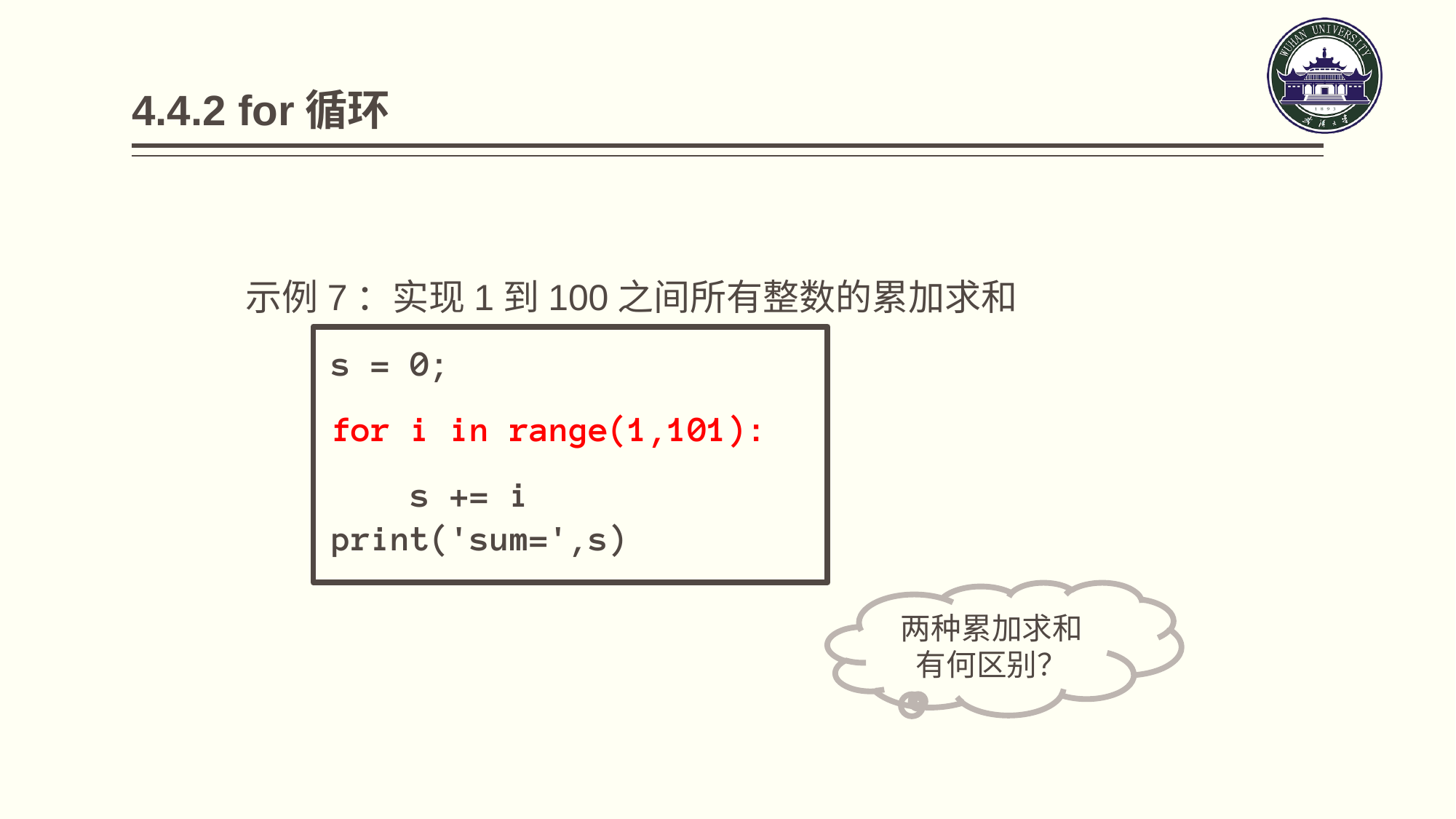

# 4.4.2 for循环
示例7：实现1到100之间所有整数的累加求和
s = 0;
for i in range(1,101):
    s += i
print('sum=',s)

两种累加求和有何区别？